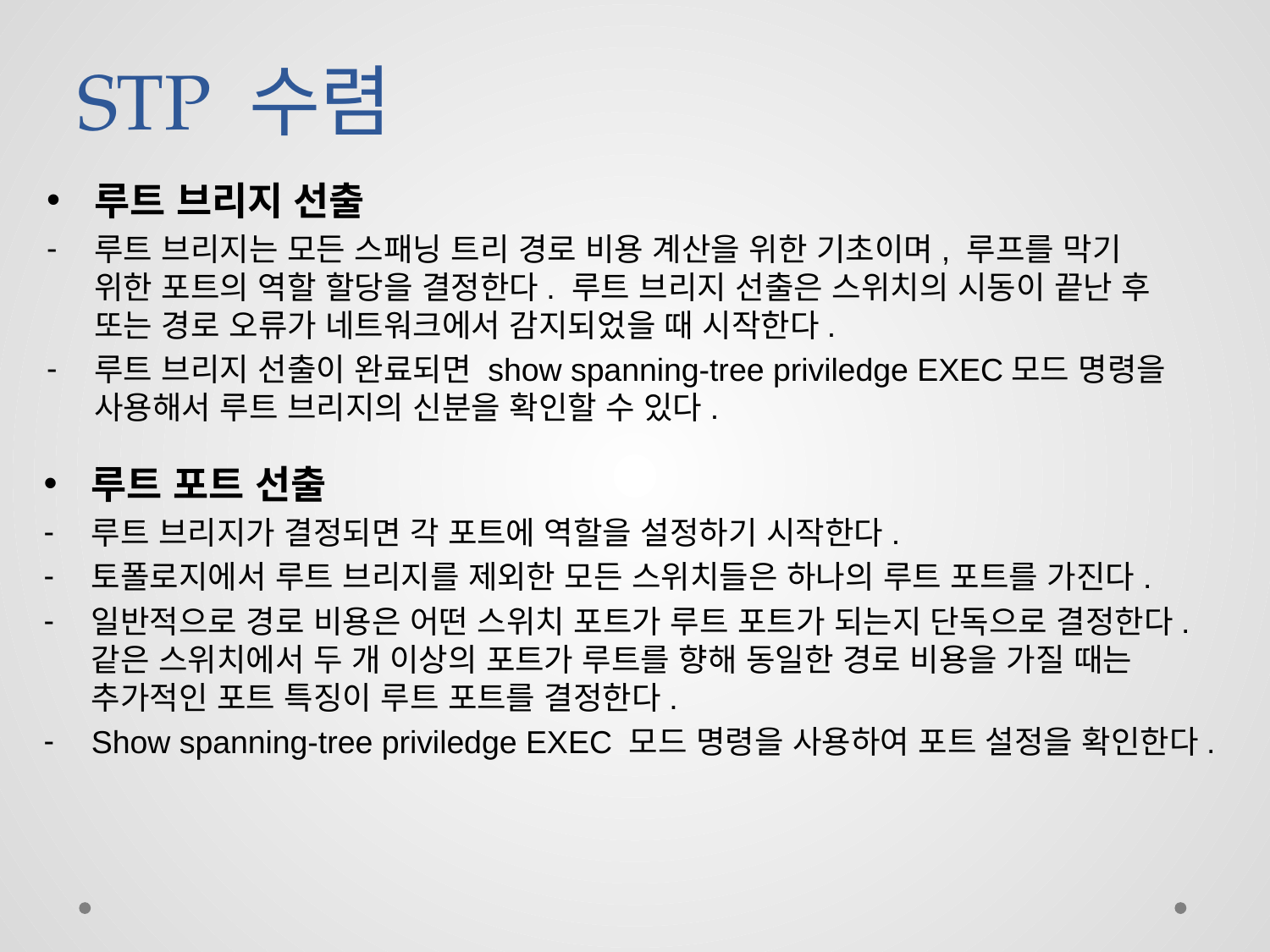

# STP 수렴
루트 브리지 선출
루트 브리지는 모든 스패닝 트리 경로 비용 계산을 위한 기초이며, 루프를 막기 위한 포트의 역할 할당을 결정한다. 루트 브리지 선출은 스위치의 시동이 끝난 후 또는 경로 오류가 네트워크에서 감지되었을 때 시작한다.
루트 브리지 선출이 완료되면 show spanning-tree priviledge EXEC모드 명령을 사용해서 루트 브리지의 신분을 확인할 수 있다.
루트 포트 선출
루트 브리지가 결정되면 각 포트에 역할을 설정하기 시작한다.
토폴로지에서 루트 브리지를 제외한 모든 스위치들은 하나의 루트 포트를 가진다.
일반적으로 경로 비용은 어떤 스위치 포트가 루트 포트가 되는지 단독으로 결정한다. 같은 스위치에서 두 개 이상의 포트가 루트를 향해 동일한 경로 비용을 가질 때는 추가적인 포트 특징이 루트 포트를 결정한다.
Show spanning-tree priviledge EXEC 모드 명령을 사용하여 포트 설정을 확인한다.